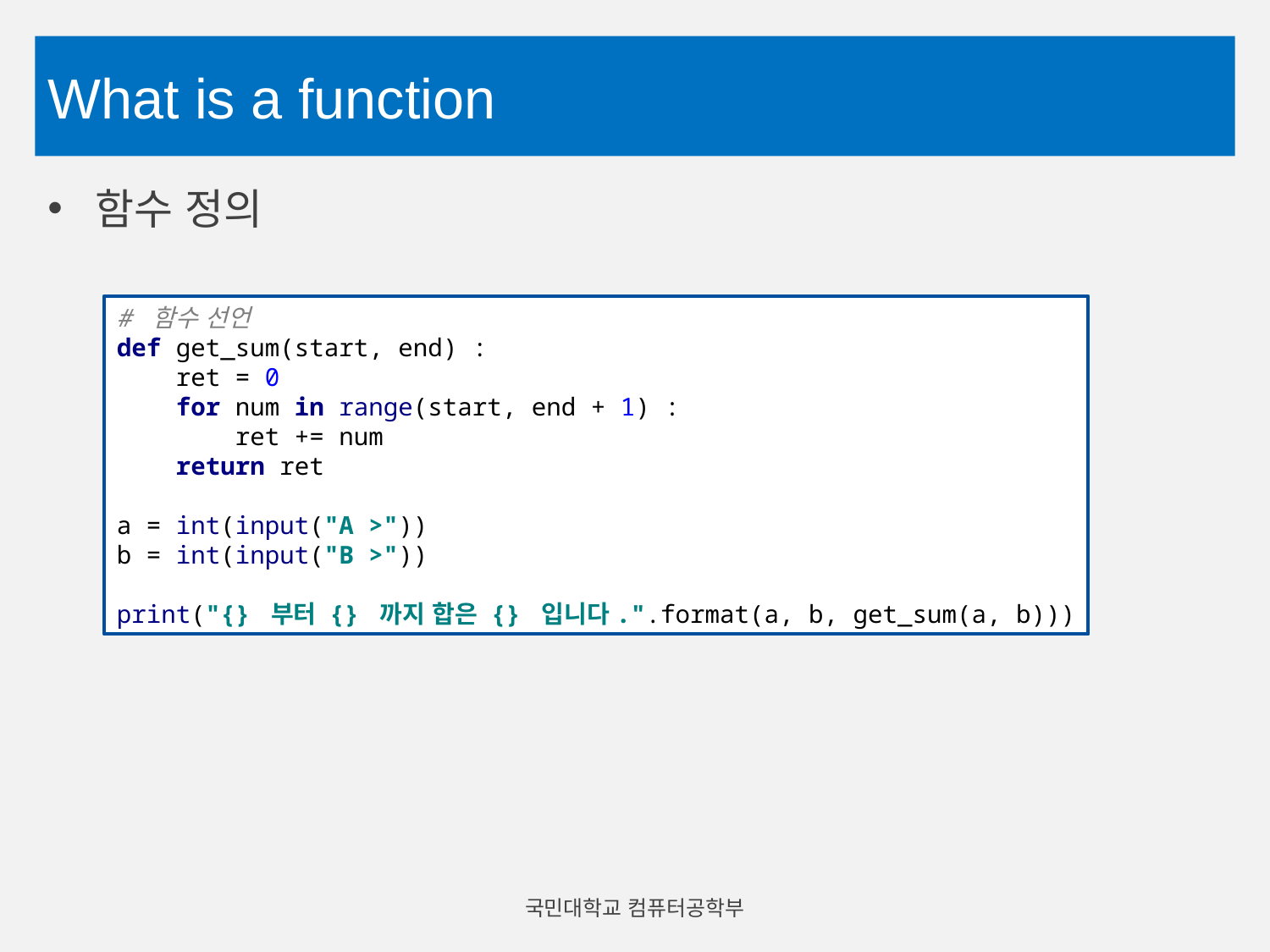

# What is a function
함수 정의
# 함수 선언 def get_sum(start, end) : ret = 0 for num in range(start, end + 1) : ret += num return ret a = int(input("A >")) b = int(input("B >")) print("{} 부터 {} 까지 합은 {} 입니다.".format(a, b, get_sum(a, b)))
국민대학교 컴퓨터공학부